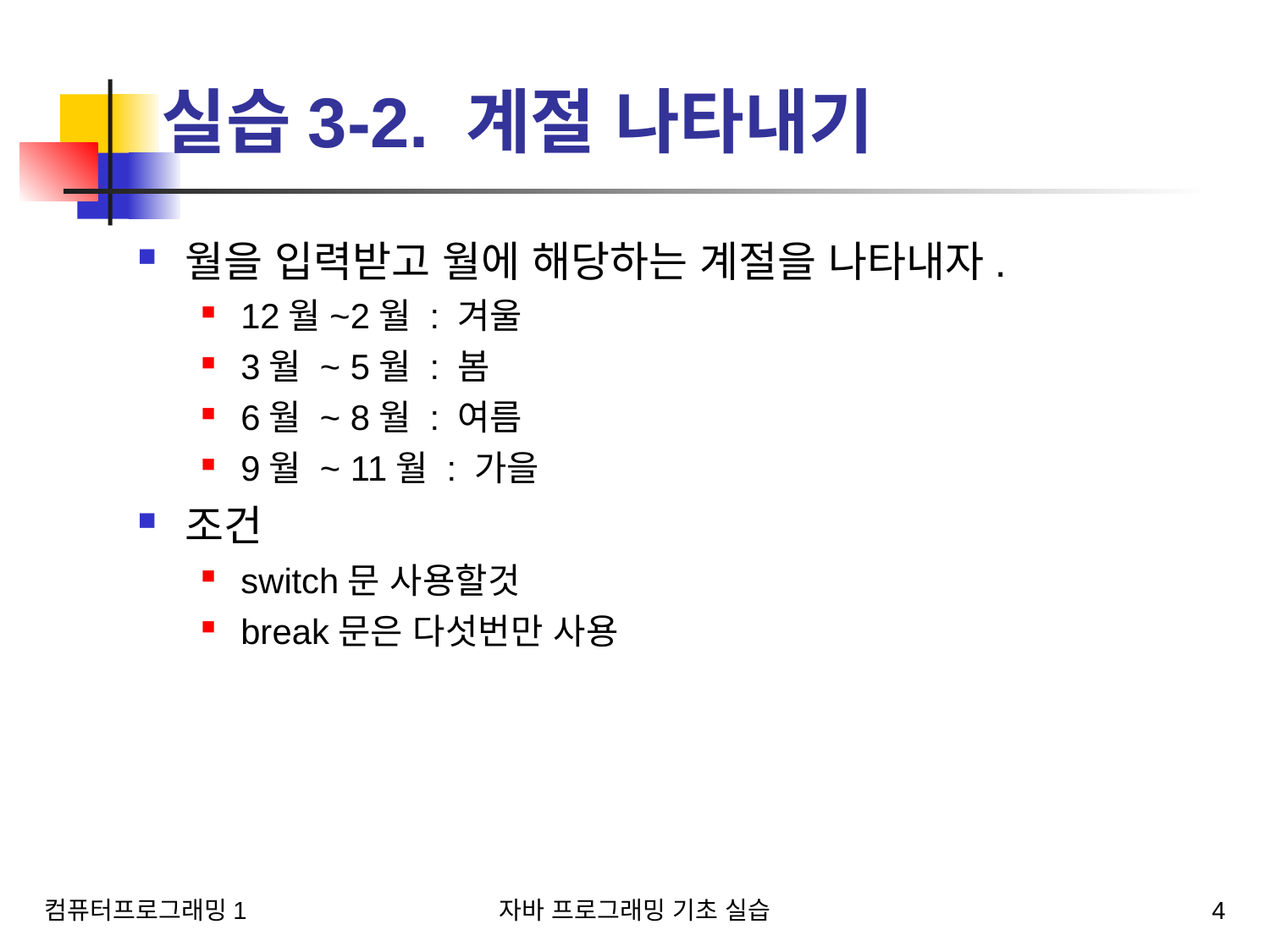

# 실습3-2. 계절 나타내기
월을 입력받고 월에 해당하는 계절을 나타내자.
12월~2월 : 겨울
3월 ~ 5월 : 봄
6월 ~ 8월 : 여름
9월 ~ 11월 : 가을
조건
switch문 사용할것
break문은 다섯번만 사용

컴퓨터프로그래밍1
자바 프로그래밍 기초 실습
4